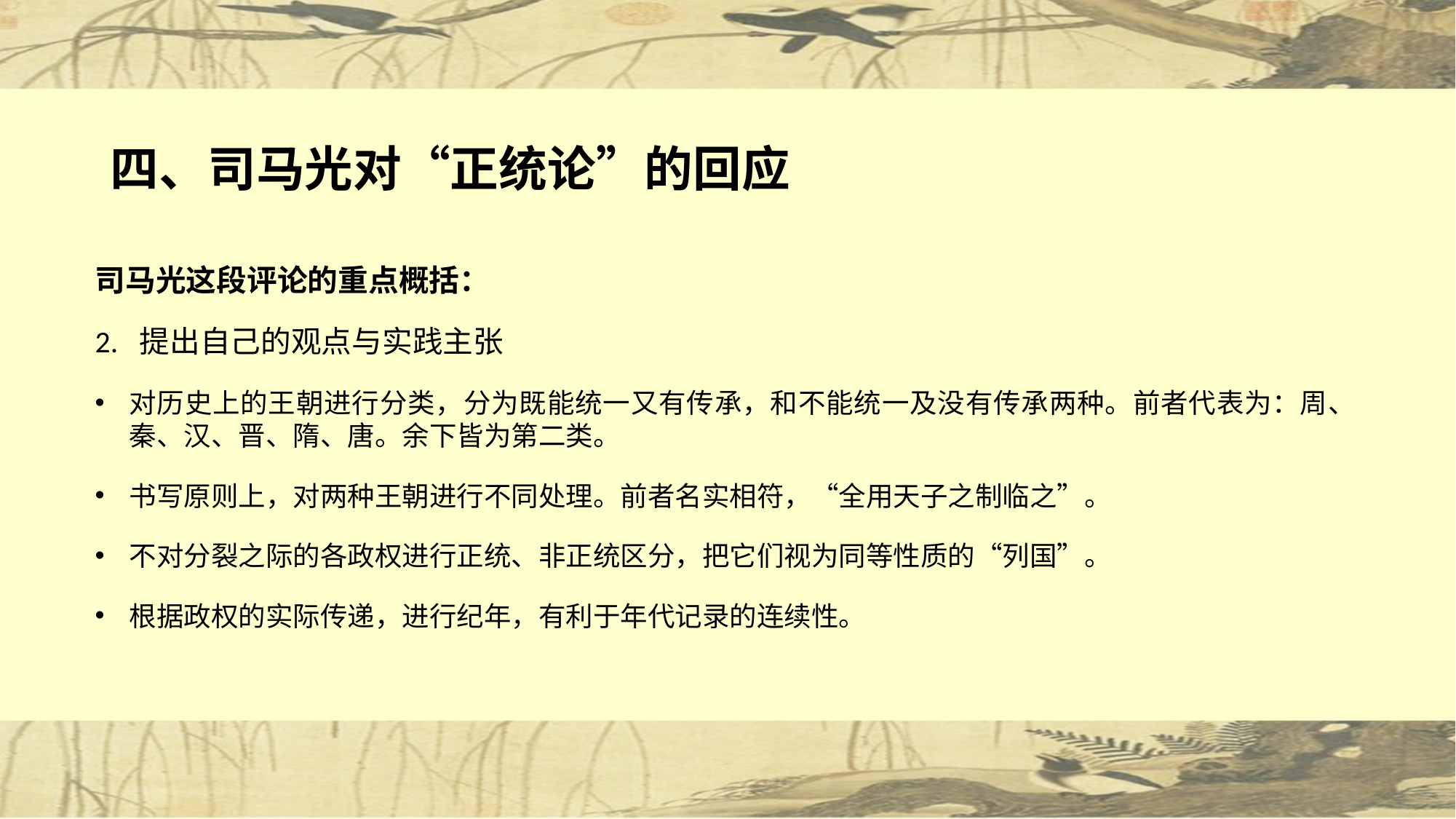

四、司马光对“正统论”的回应
司马光这段评论的重点概括：
2.  提出自己的观点与实践主张
对历史上的王朝进行分类，分为既能统一又有传承，和不能统一及没有传承两种。前者代表为：周、秦、汉、晋、隋、唐。余下皆为第二类。
书写原则上，对两种王朝进行不同处理。前者名实相符，“全用天子之制临之”。
不对分裂之际的各政权进行正统、非正统区分，把它们视为同等性质的“列国”。
根据政权的实际传递，进行纪年，有利于年代记录的连续性。